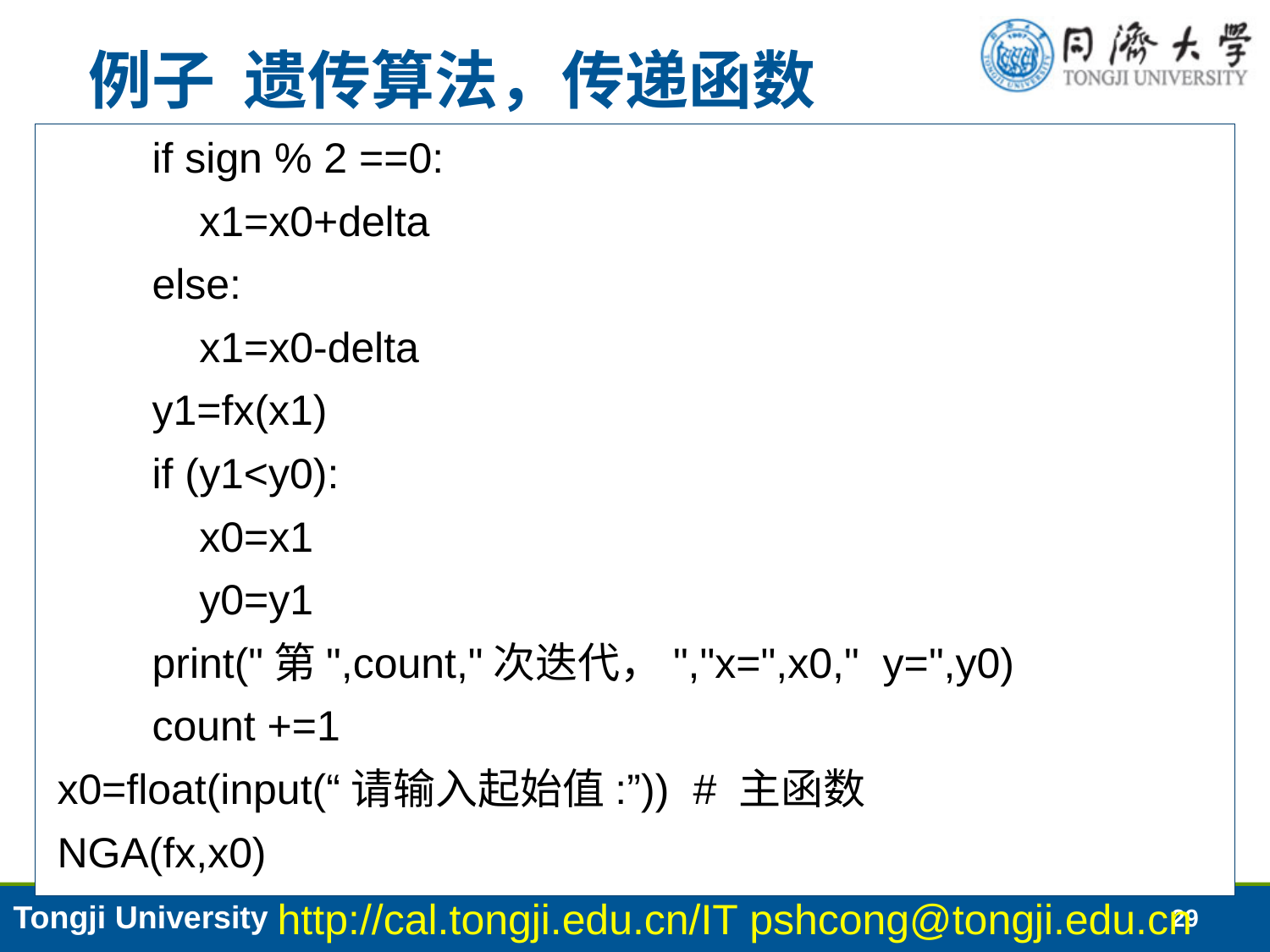

例子  遗传算法，传递函数
        if sign % 2 ==0:
            x1=x0+delta
        else:
            x1=x0-delta
        y1=fx(x1)
        if (y1<y0):
            x0=x1
            y0=y1
        print("第",count,"次迭代，","x=",x0,"  y=",y0)
        count +=1
x0=float(input(“请输入起始值:”))  # 主函数
NGA(fx,x0)